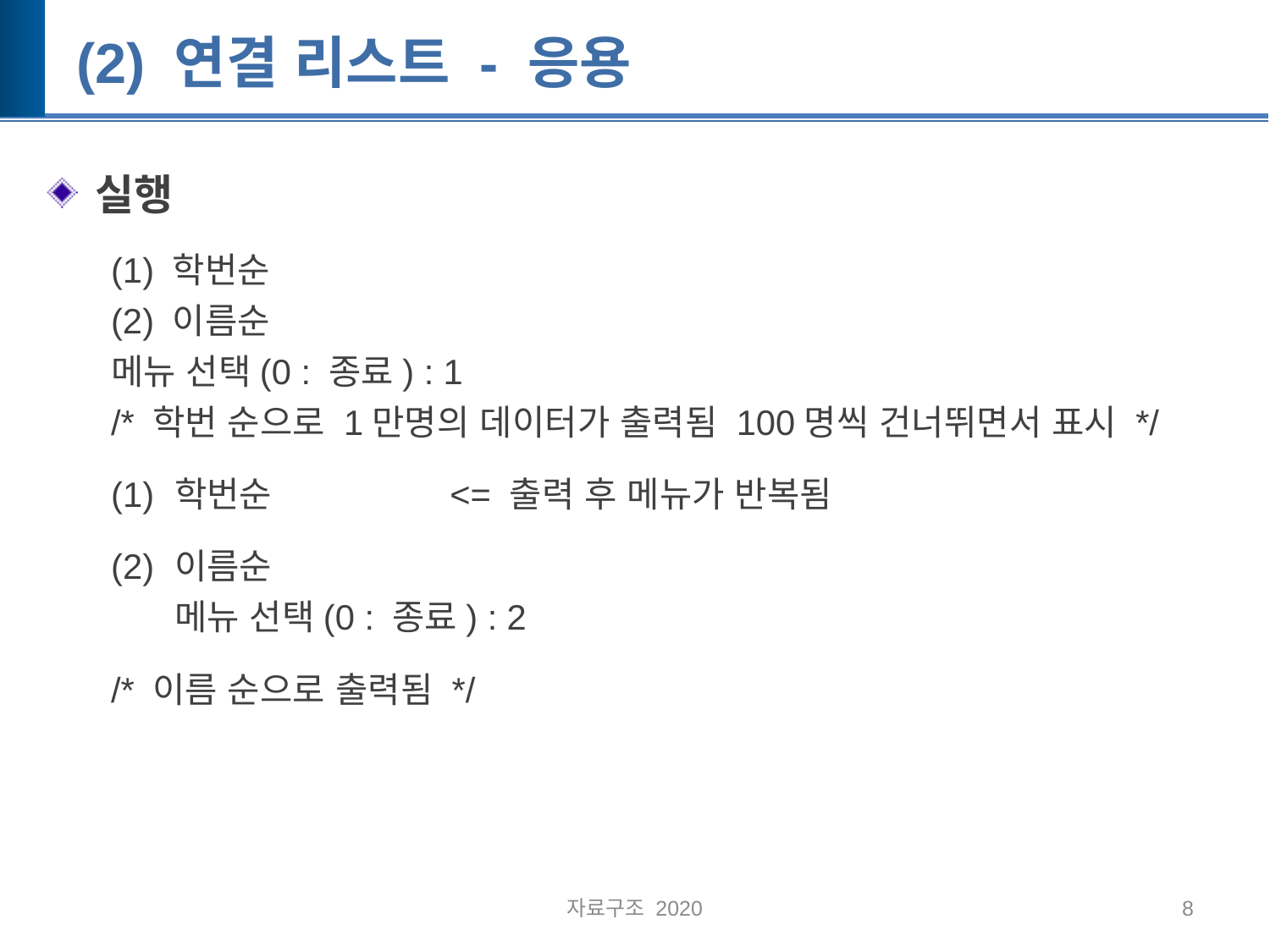

# (2) 연결 리스트 - 응용
실행
(1) 학번순
(2) 이름순
메뉴 선택(0 : 종료) : 1
/* 학번 순으로 1만명의 데이터가 출력됨 100명씩 건너뛰면서 표시 */
학번순                 <= 출력 후 메뉴가 반복됨
이름순
메뉴 선택(0 : 종료) : 2
/* 이름 순으로 출력됨 */

자료구조 2020
8